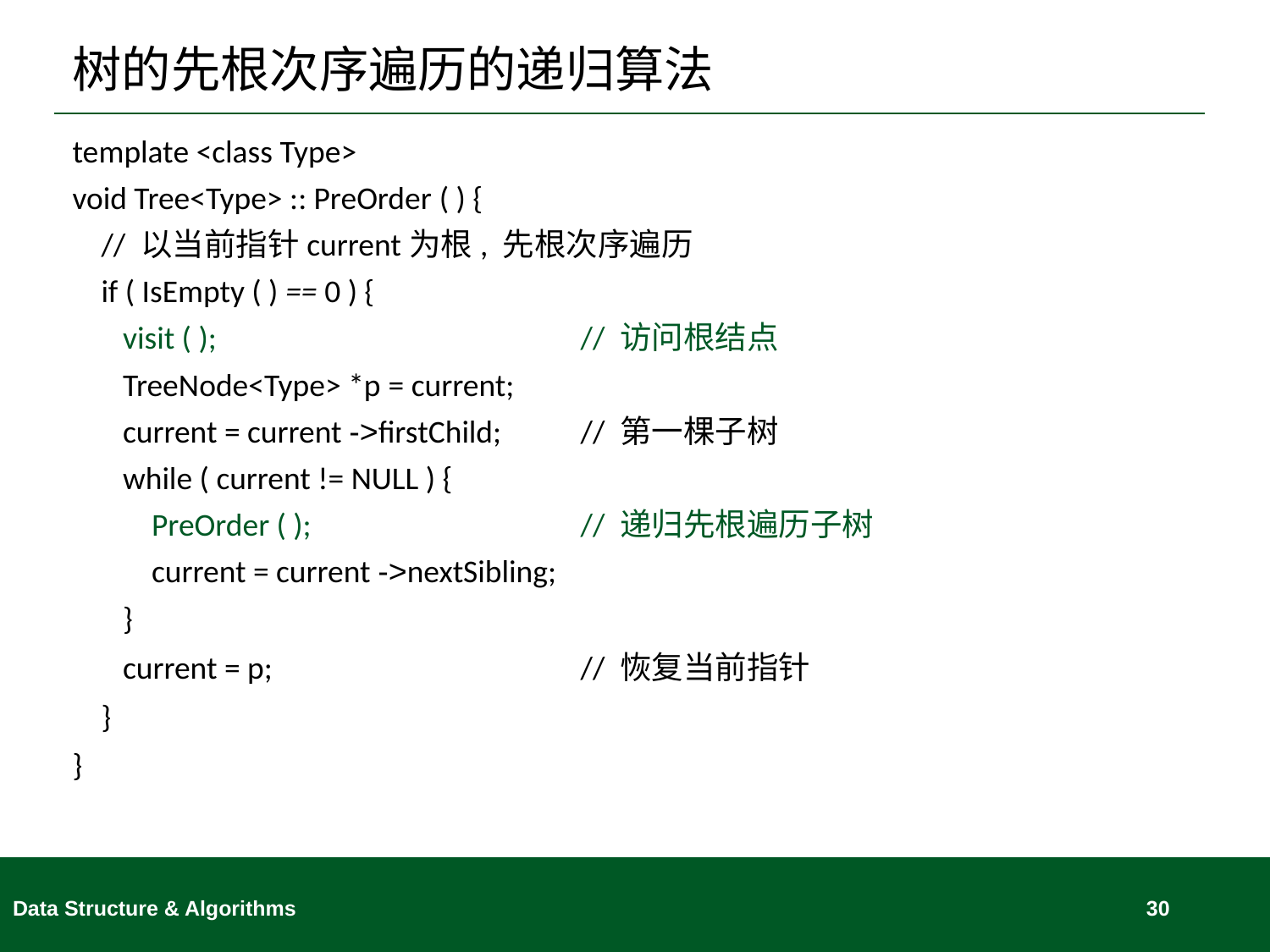

# 树的先根次序遍历的递归算法
template <class Type>
void Tree<Type> :: PreOrder ( ) {
    // 以当前指针current为根, 先根次序遍历
    if ( IsEmpty ( ) == 0 ) {
       visit ( );			// 访问根结点
       TreeNode<Type> *p = current;
       current = current ->firstChild; 	// 第一棵子树
       while ( current != NULL ) {
           PreOrder ( );	       		// 递归先根遍历子树
           current = current ->nextSibling;
       }
       current = p;			// 恢复当前指针
    }
}
Data Structure & Algorithms
30